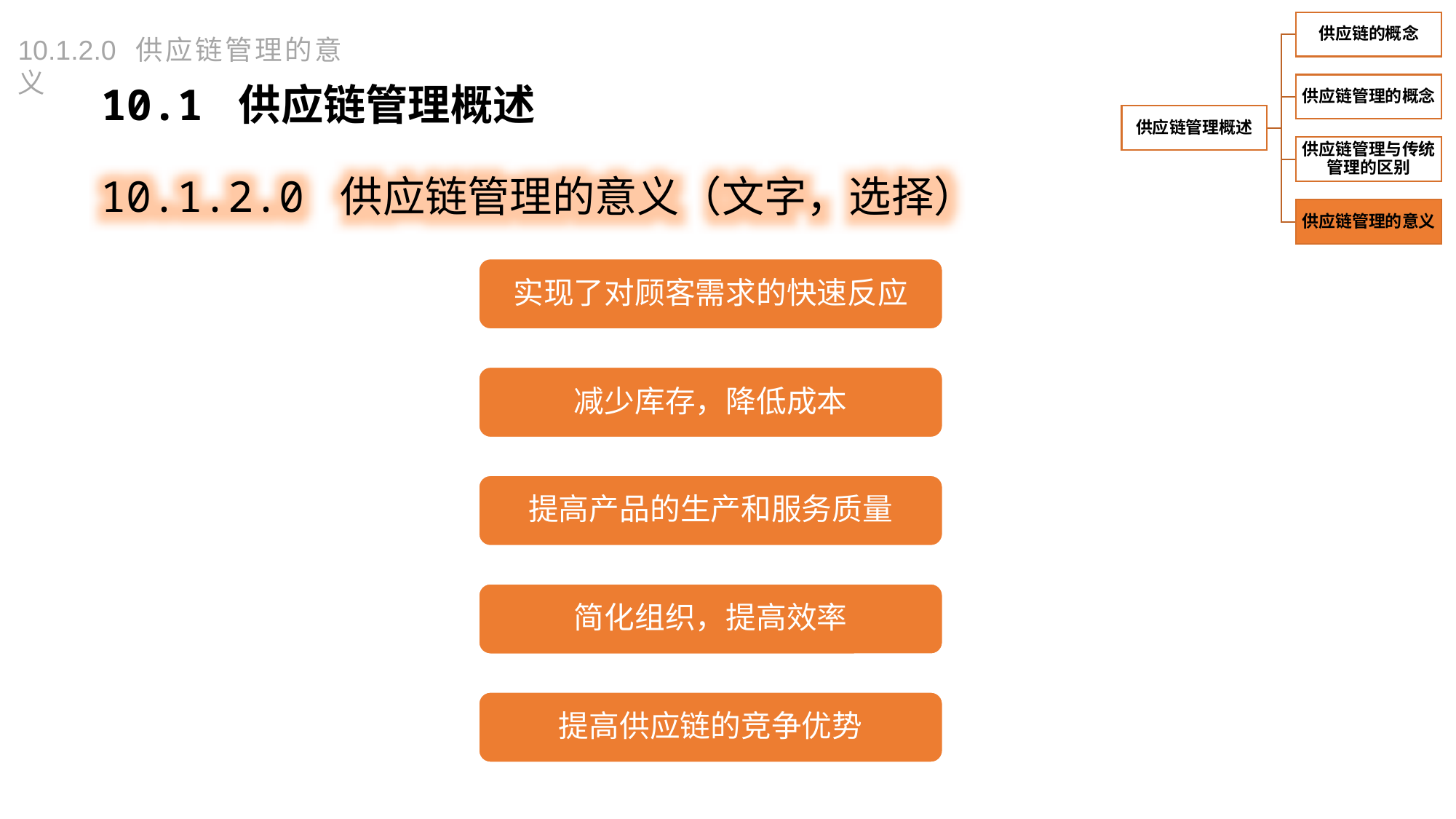

供应链管理概述
供应链的概念
供应链管理的概念
供应链管理与传统管理的区别
供应链管理的意义
10.1.2.0 供应链管理的意义
10.1 供应链管理概述
10.1.2.0 供应链管理的意义（文字，选择）

实现了对顾客需求的快速反应

减少库存，降低成本

提高产品的生产和服务质量

简化组织，提高效率

提高供应链的竞争优势